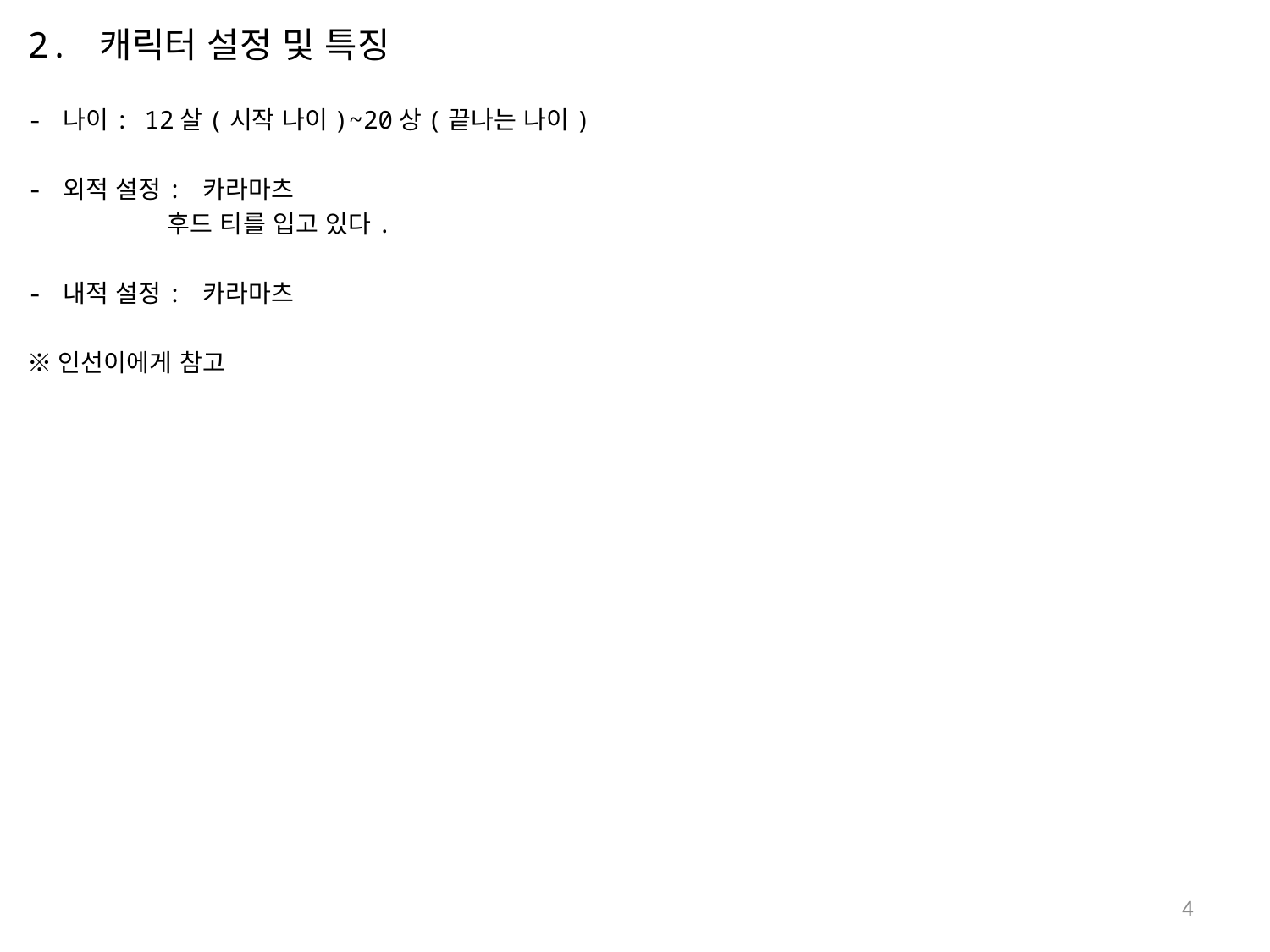

2. 캐릭터 설정 및 특징

- 나이: 12살(시작 나이)~20상(끝나는 나이)

- 외적 설정: 카라마츠
	 후드 티를 입고 있다.

- 내적 설정: 카라마츠

※인선이에게 참고
4